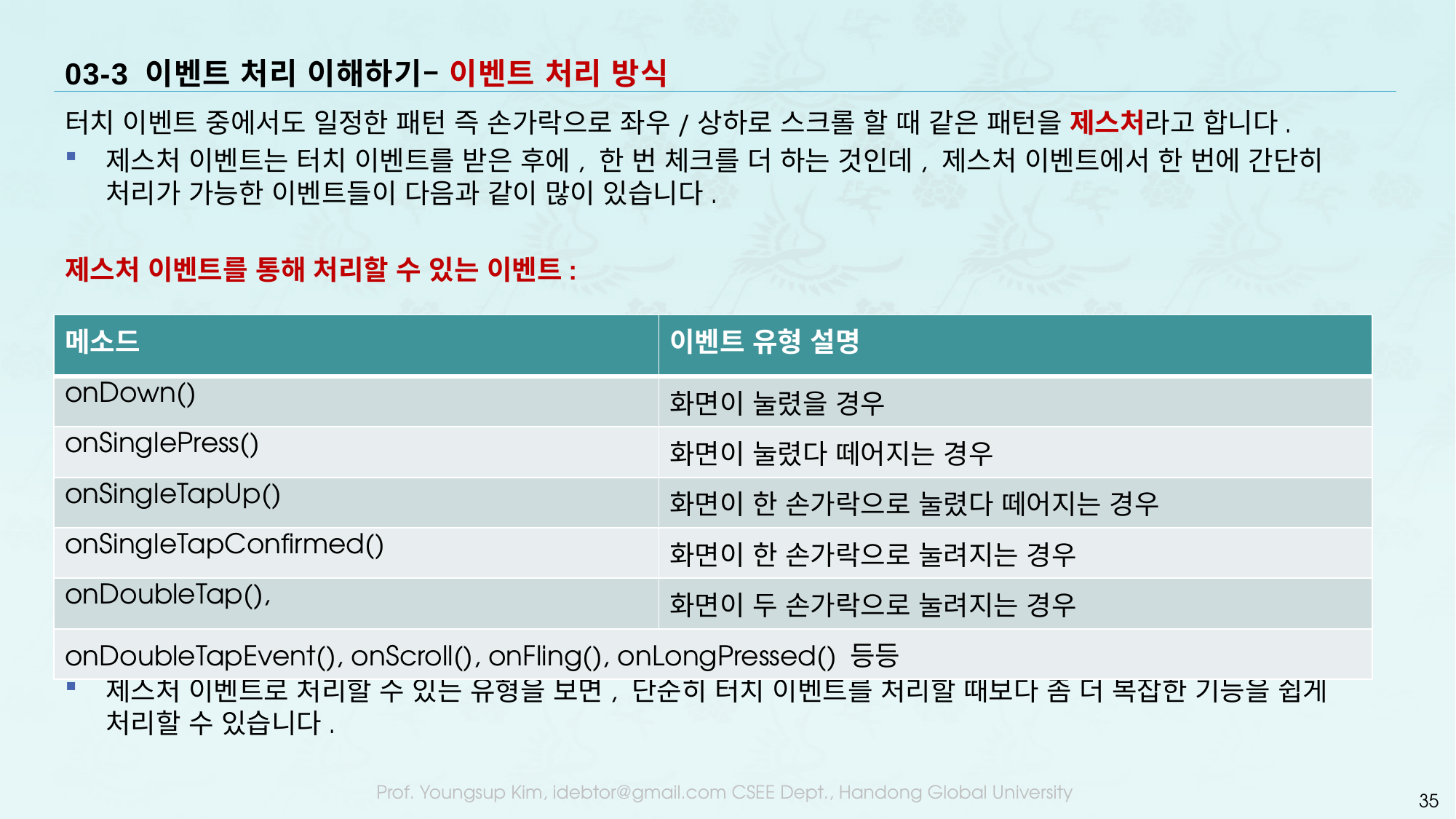

# 03-3 이벤트 처리 이해하기– 이벤트 처리 방식
터치 이벤트 중에서도 일정한 패턴 즉 손가락으로 좌우/상하로 스크롤 할 때 같은 패턴을 제스처라고 합니다.
제스처 이벤트는 터치 이벤트를 받은 후에, 한 번 체크를 더 하는 것인데, 제스처 이벤트에서 한 번에 간단히 처리가 가능한 이벤트들이 다음과 같이 많이 있습니다.

제스처 이벤트를 통해 처리할 수 있는 이벤트:

제스처 이벤트로 처리할 수 있는 유형을 보면, 단순히 터치 이벤트를 처리할 때보다 좀 더 복잡한 기능을 쉽게 처리할 수 있습니다.

| 메소드 | 이벤트 유형 설명 |
| --- | --- |
| onDown() | 화면이 눌렸을 경우 |
| onSinglePress() | 화면이 눌렸다 떼어지는 경우 |
| onSingleTapUp() | 화면이 한 손가락으로 눌렸다 떼어지는 경우 |
| onSingleTapConfirmed() | 화면이 한 손가락으로 눌려지는 경우 |
| onDoubleTap(), | 화면이 두 손가락으로 눌려지는 경우 |
| onDoubleTapEvent(), onScroll(), onFling(), onLongPressed() 등등 |  |
35